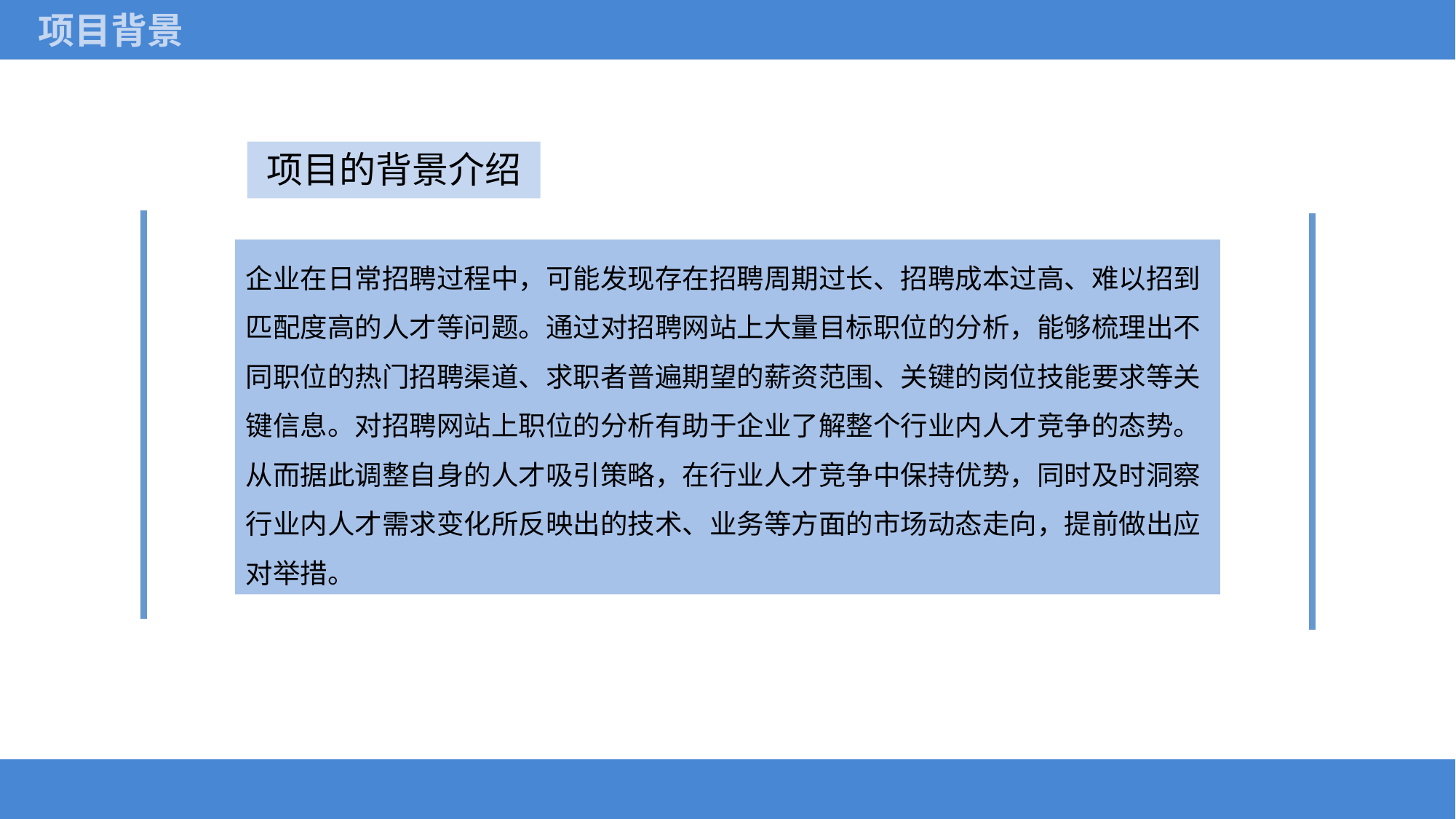

项目背景
项目的背景介绍
企业在日常招聘过程中，可能发现存在招聘周期过长、招聘成本过高、难以招到匹配度高的人才等问题。通过对招聘网站上大量目标职位的分析，能够梳理出不同职位的热门招聘渠道、求职者普遍期望的薪资范围、关键的岗位技能要求等关键信息。对招聘网站上职位的分析有助于企业了解整个行业内人才竞争的态势。从而据此调整自身的人才吸引策略，在行业人才竞争中保持优势，同时及时洞察行业内人才需求变化所反映出的技术、业务等方面的市场动态走向，提前做出应对举措。